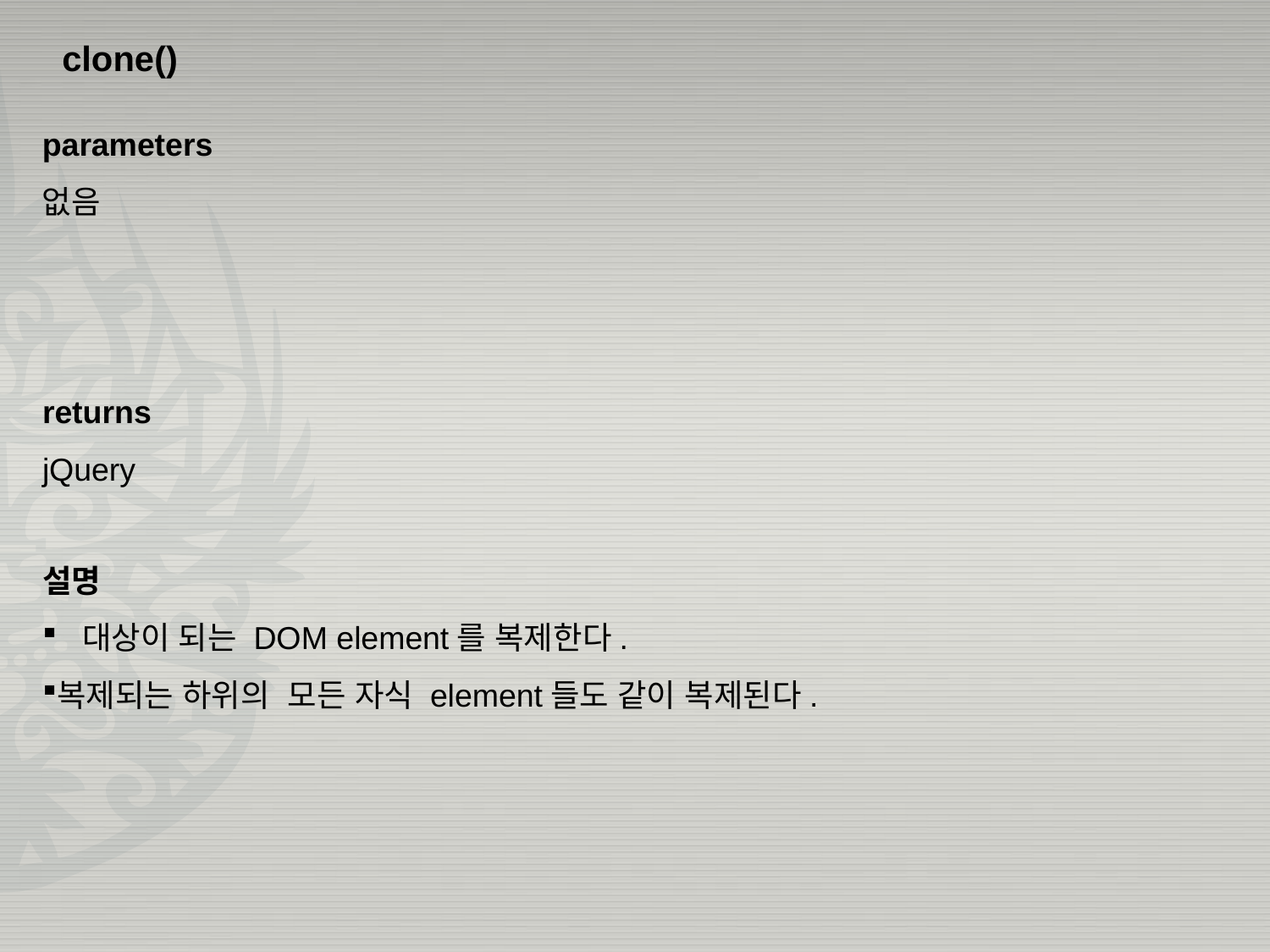

clone()
parameters
없음
returns
jQuery
설명
  대상이 되는 DOM element를 복제한다.
복제되는 하위의  모든 자식 element들도 같이 복제된다.